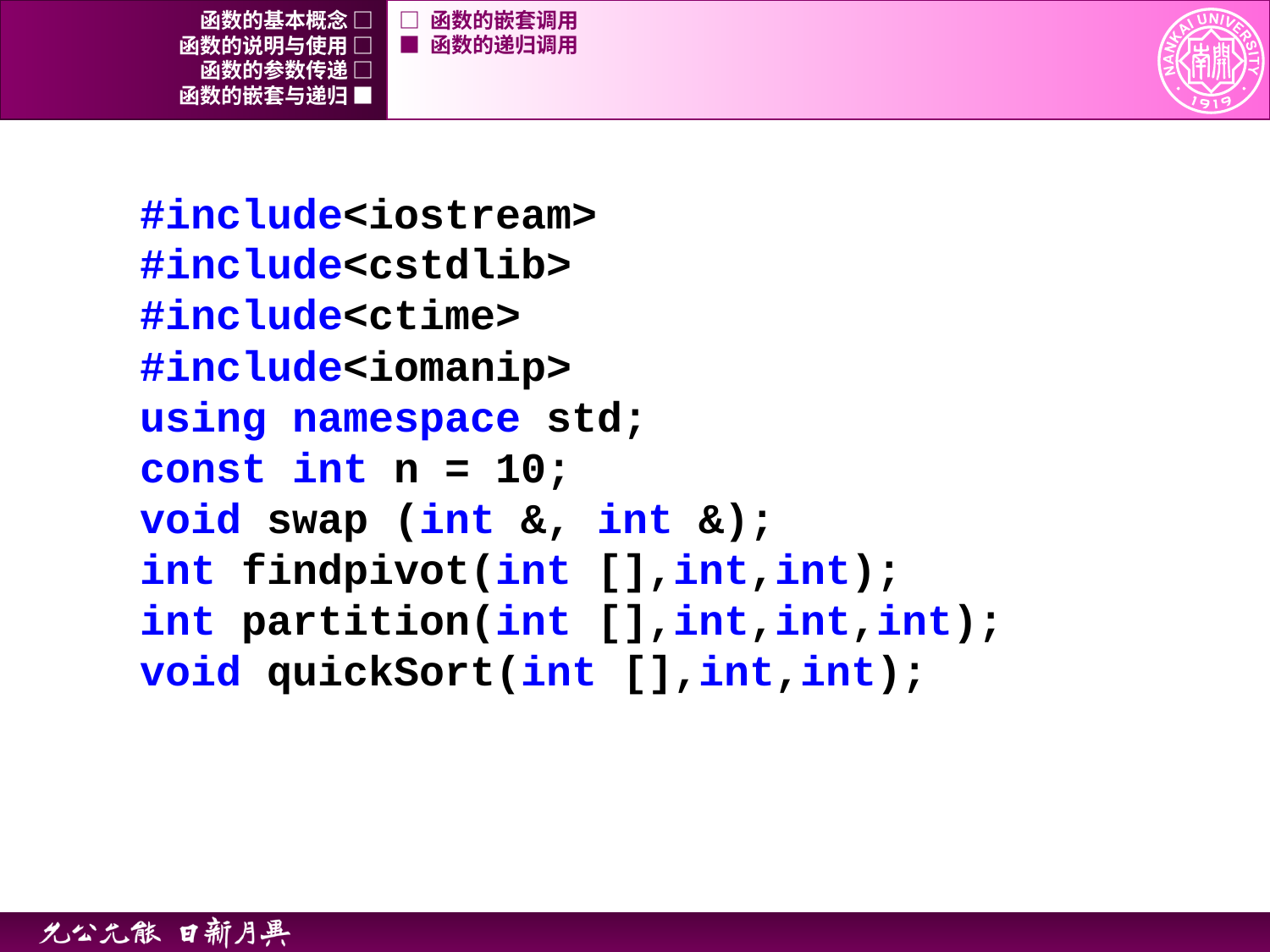

函数的基本概念 □
□ 函数的嵌套调用
函数的说明与使用 □
■ 函数的递归调用
函数的参数传递 □

函数的嵌套与递归 ■

#include<iostream>
#include<cstdlib>
#include<ctime>
#include<iomanip>
using namespace std;
const int n = 10;
void swap (int &, int &);
int findpivot(int [],int,int);
int partition(int [],int,int,int);
void quickSort(int [],int,int);